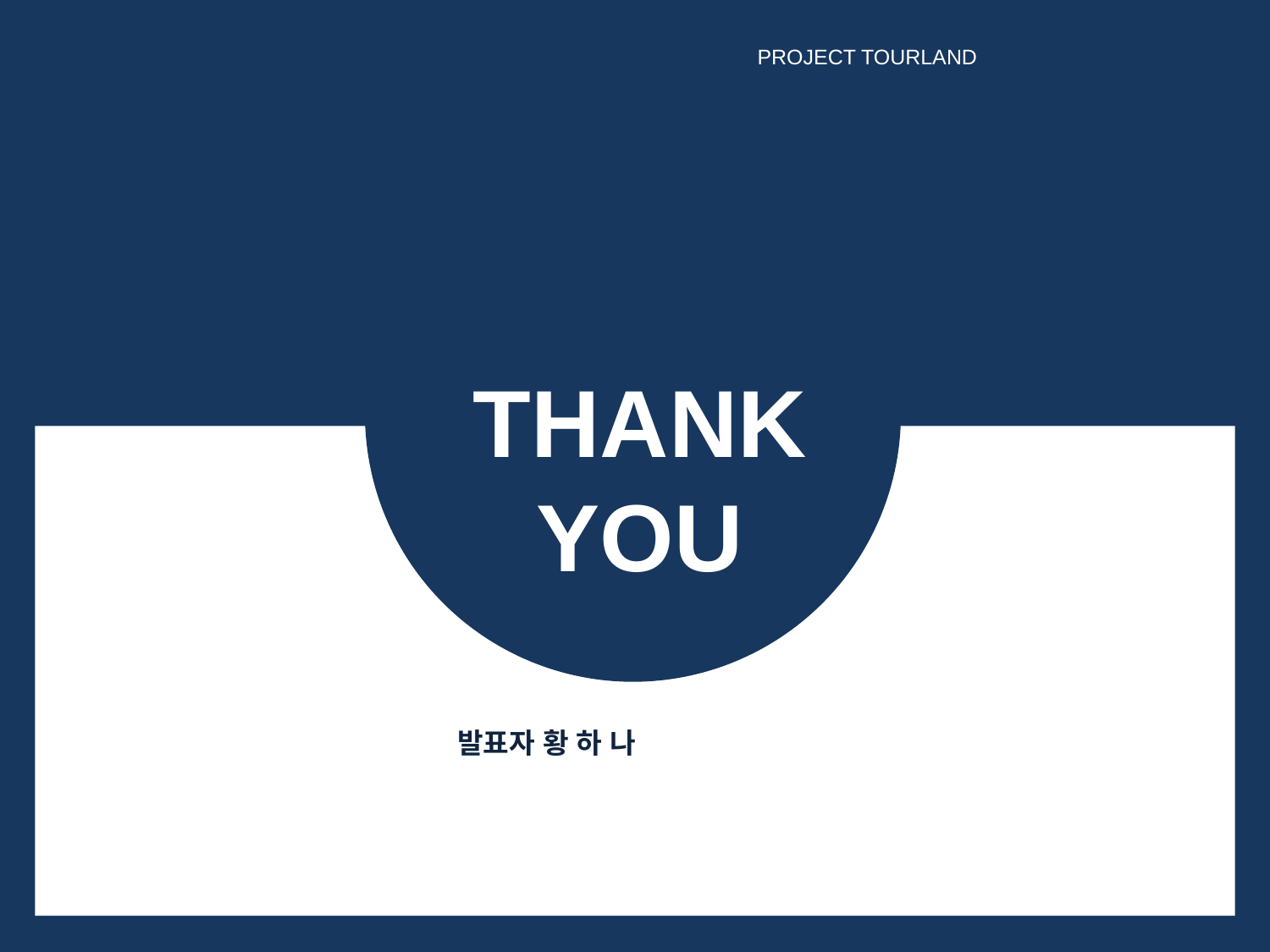

PROJECT TOURLAND

THANK
YOU

발표자 황 하 나